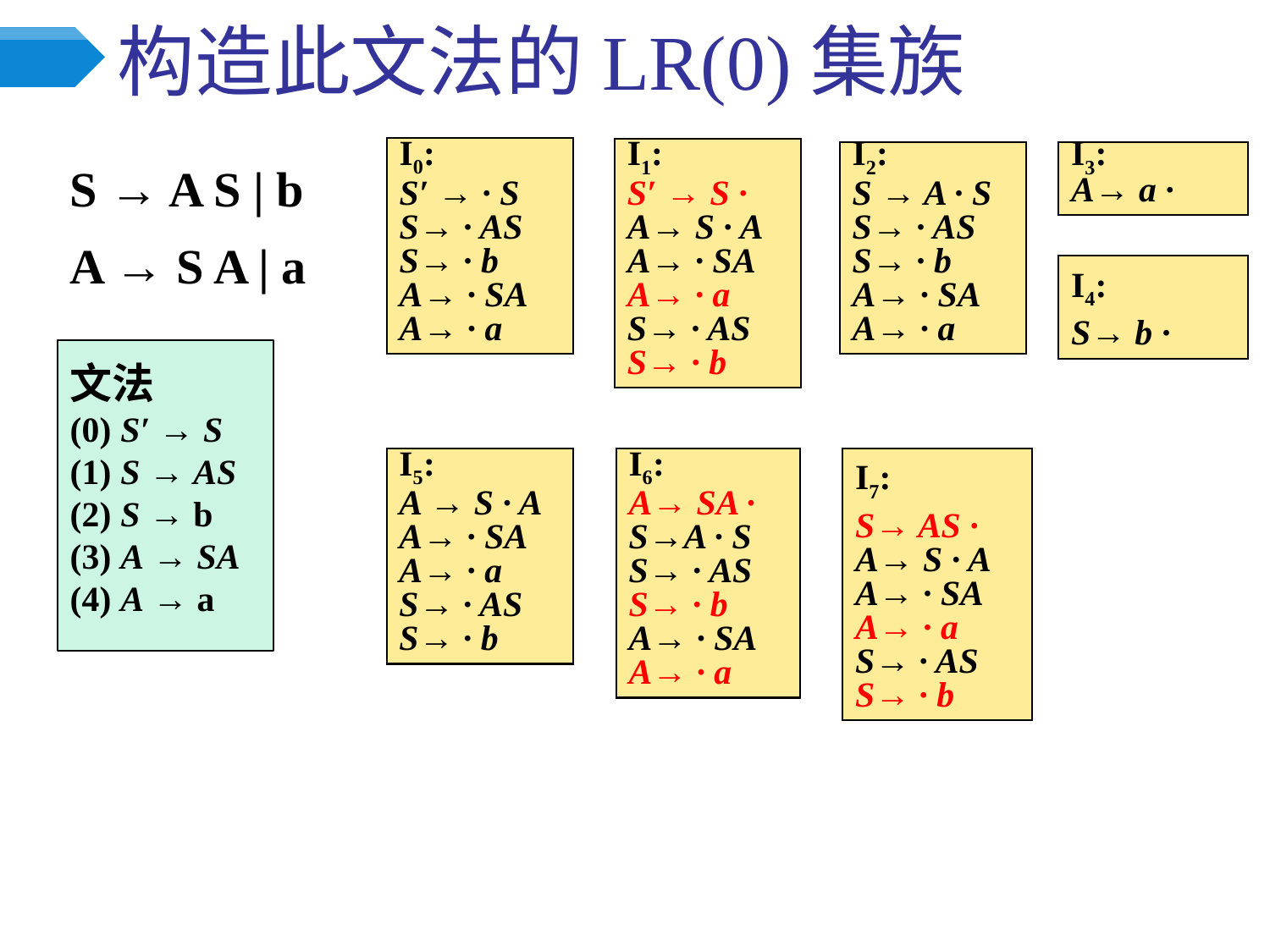

# 构造此文法的LR(0)集族
I0:
S′ → · S
S→ · AS
S→ · b
A→ · SA
A→ · a
I1:
S′ → S ·
A→ S · A
A→ · SA
A→ · a
S→ · AS
S→ · b
I2:
S → A · S
S→ · AS
S→ · b
A→ · SA
A→ · a
I3:
A→ a ·
S → A S | b
A → S A | a
I4:
S→ b ·
文法
(0) S′ → S
(1) S → AS
(2) S → b
(3) A → SA
(4) A → a
I5:
A → S · A
A→ · SA
A→ · a
S→ · AS
S→ · b
I6:
A→ SA ·
S→A · S
S→ · AS
S→ · b
A→ · SA
A→ · a
I7:
S→ AS ·
A→ S · A
A→ · SA
A→ · a
S→ · AS
S→ · b